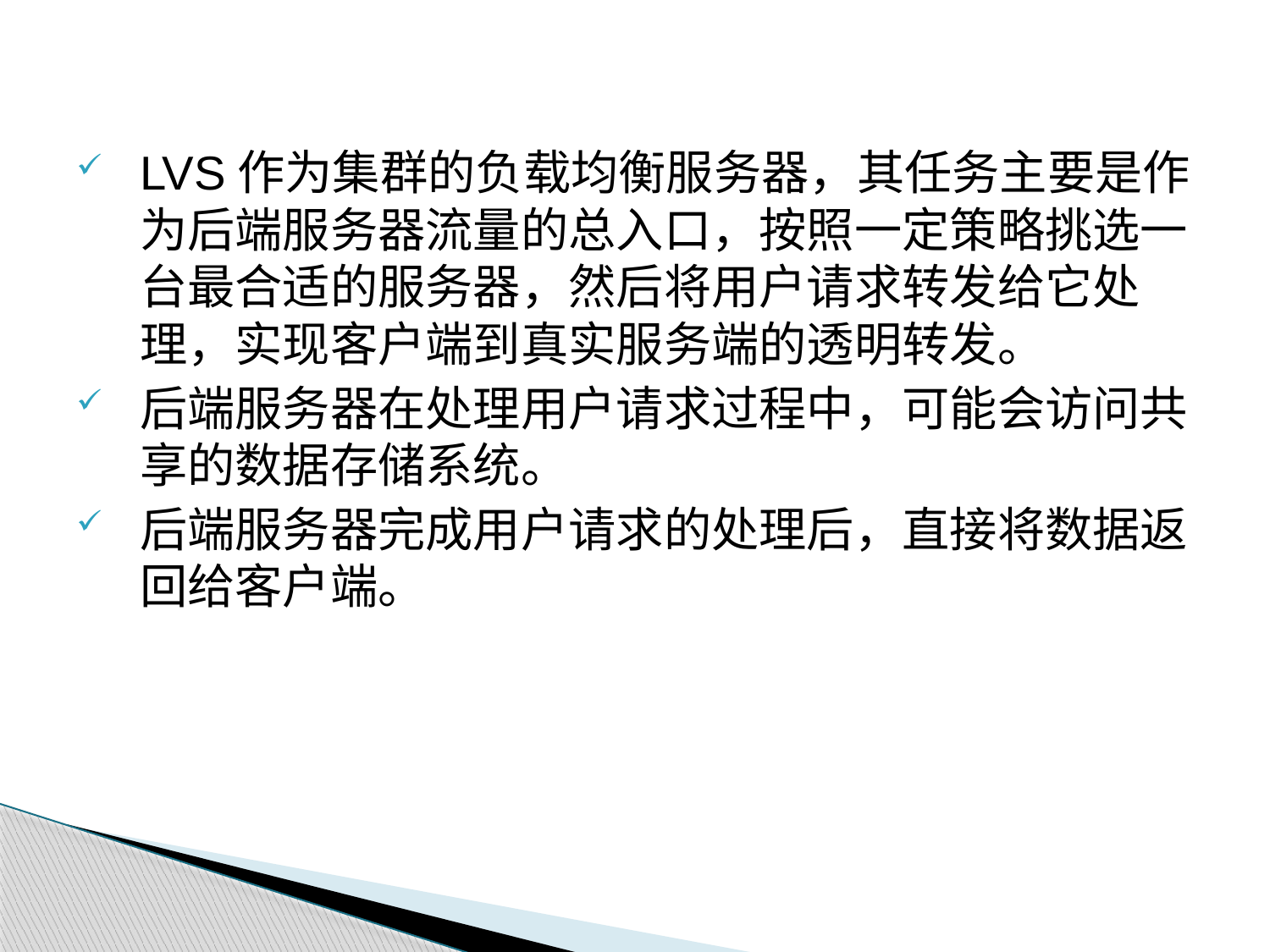

LVS作为集群的负载均衡服务器，其任务主要是作为后端服务器流量的总入口，按照一定策略挑选一台最合适的服务器，然后将用户请求转发给它处理，实现客户端到真实服务端的透明转发。
后端服务器在处理用户请求过程中，可能会访问共享的数据存储系统。
后端服务器完成用户请求的处理后，直接将数据返回给客户端。